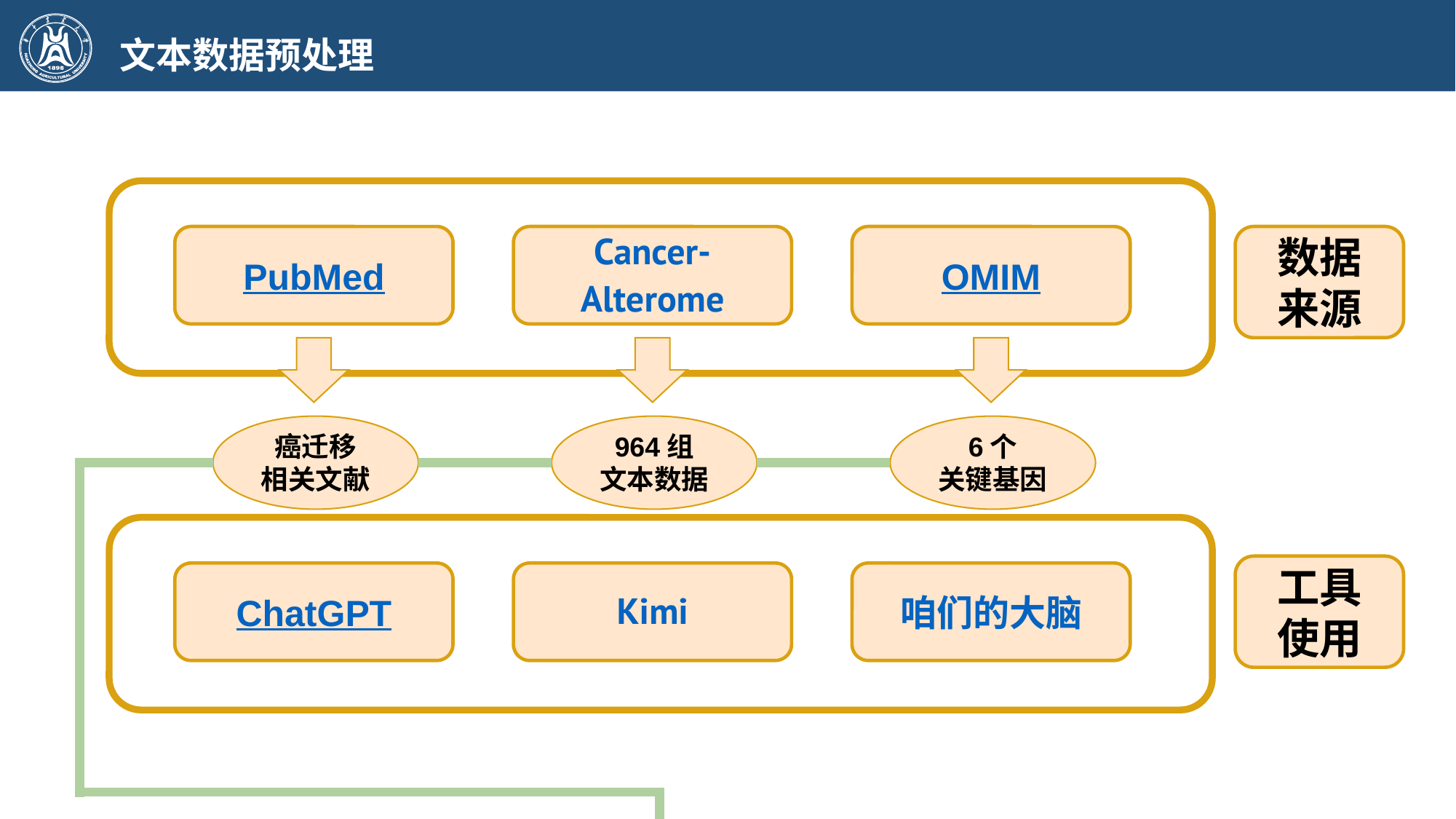

文本数据预处理

PubMed
Cancer-Alterome
OMIM
数据
来源

癌迁移
相关文献
964组
文本数据
6个
关键基因

工具
使用
ChatGPT
Kimi
咱们的大脑